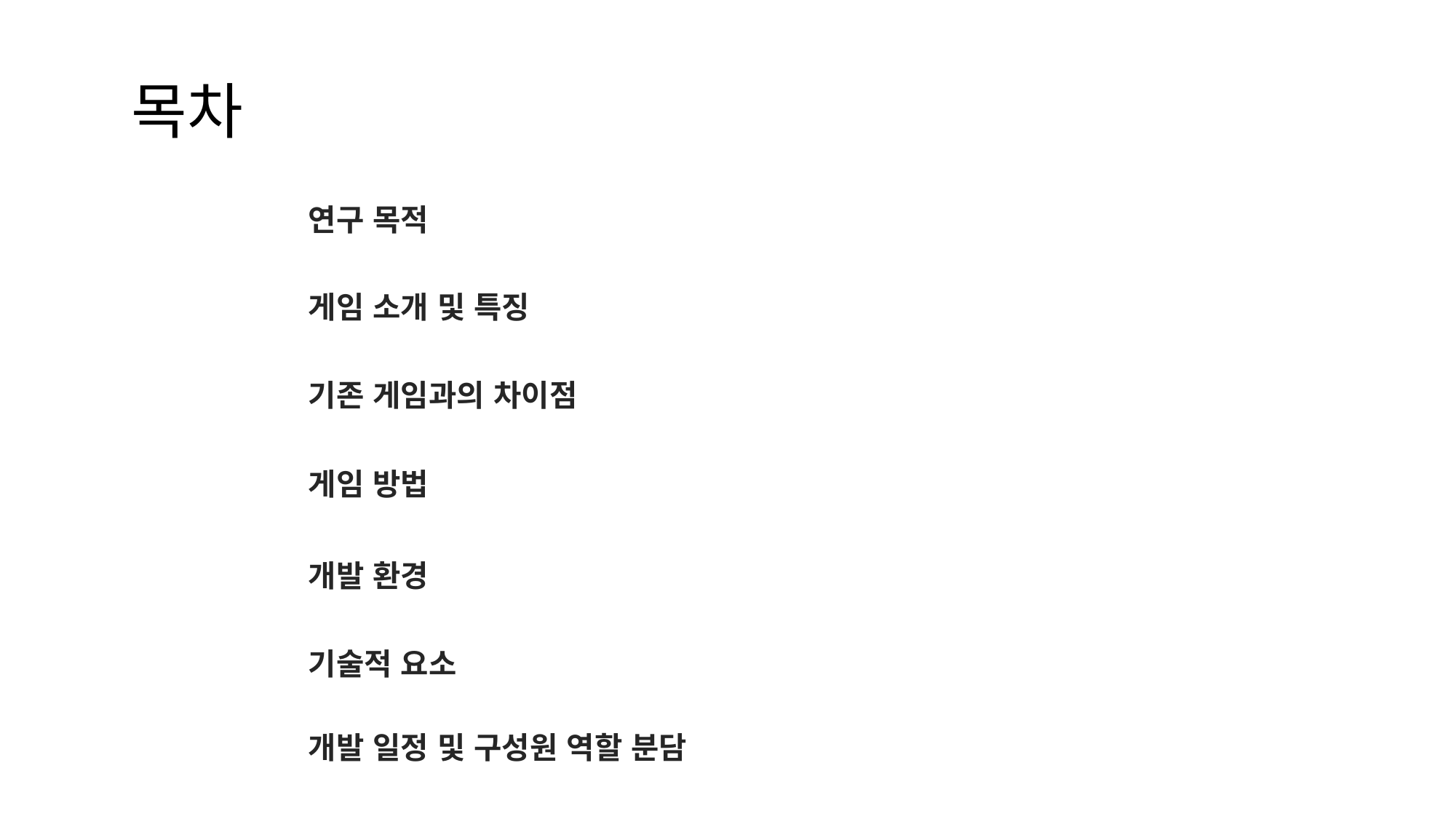

목차
연구 목적
게임 소개 및 특징
기존 게임과의 차이점

게임 방법
개발 환경
기술적 요소
개발 일정 및 구성원 역할 분담